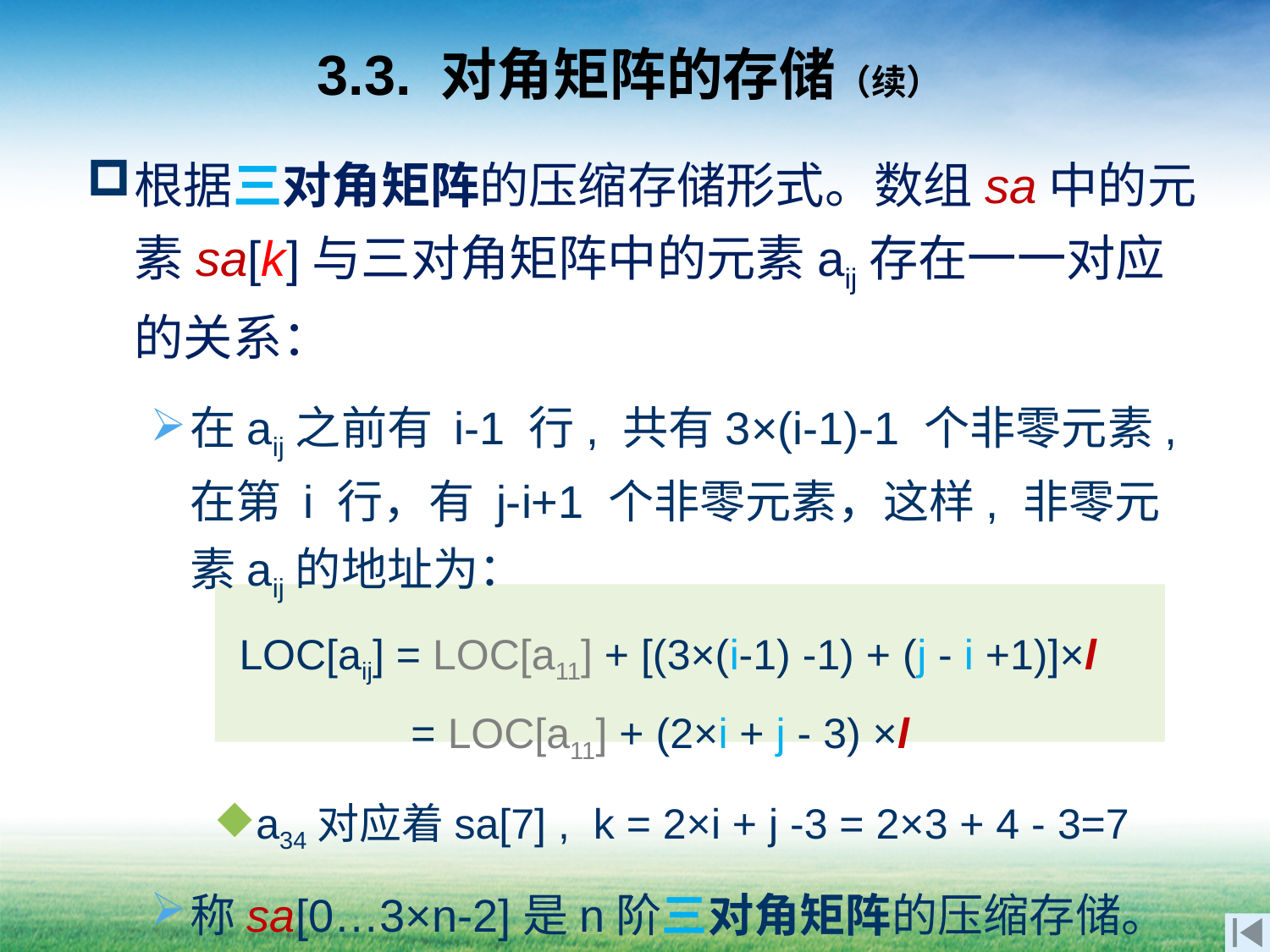

# 3.3. 对角矩阵的存储（续）
根据三对角矩阵的压缩存储形式。数组sa中的元素sa[k]与三对角矩阵中的元素aij存在一一对应的关系：
在aij之前有 i-1 行, 共有3×(i-1)-1 个非零元素, 在第 i 行，有 j-i+1 个非零元素，这样, 非零元素aij的地址为：
       LOC[aij] = LOC[a11] + [(3×(i-1) -1) + (j - i +1)]×l
                      = LOC[a11] + (2×i + j - 3) ×l
a34对应着sa[7] ,  k = 2×i + j -3 = 2×3 + 4 - 3=7
称sa[0…3×n-2]是n阶三对角矩阵的压缩存储。